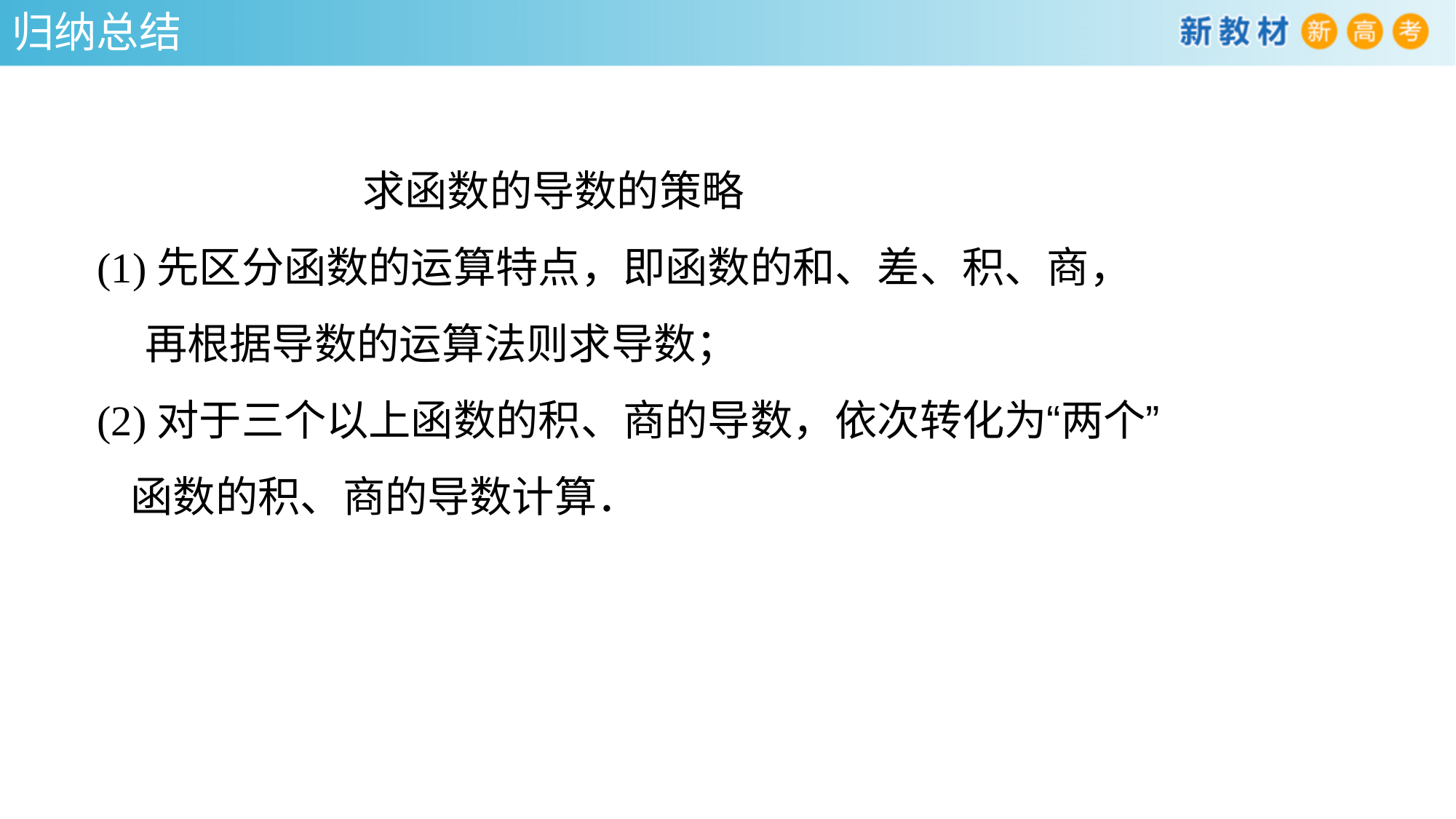

归纳总结
                           求函数的导数的策略
(1)先区分函数的运算特点，即函数的和、差、积、商，
    再根据导数的运算法则求导数；
(2)对于三个以上函数的积、商的导数，依次转化为“两个”
  函数的积、商的导数计算．